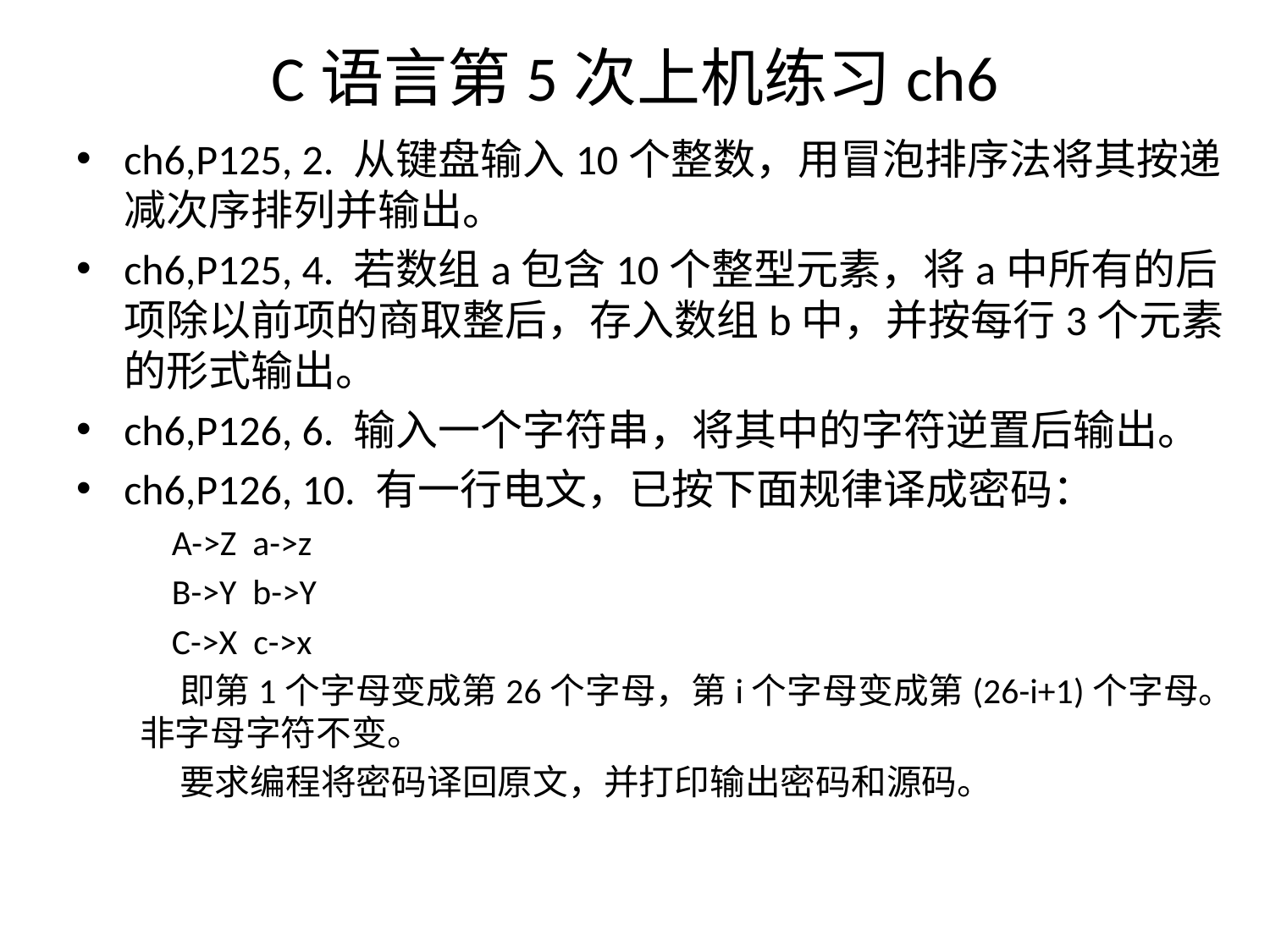

# C语言第5次上机练习ch6
ch6,P125, 2. 从键盘输入10个整数，用冒泡排序法将其按递减次序排列并输出。
ch6,P125, 4. 若数组a包含10个整型元素，将a中所有的后项除以前项的商取整后，存入数组b中，并按每行3个元素的形式输出。
ch6,P126, 6. 输入一个字符串，将其中的字符逆置后输出。
ch6,P126, 10. 有一行电文，已按下面规律译成密码：
    A->Z  a->z
    B->Y  b->Y
    C->X  c->x
    即第1个字母变成第26个字母，第i个字母变成第(26-i+1)个字母。非字母字符不变。
    要求编程将密码译回原文，并打印输出密码和源码。